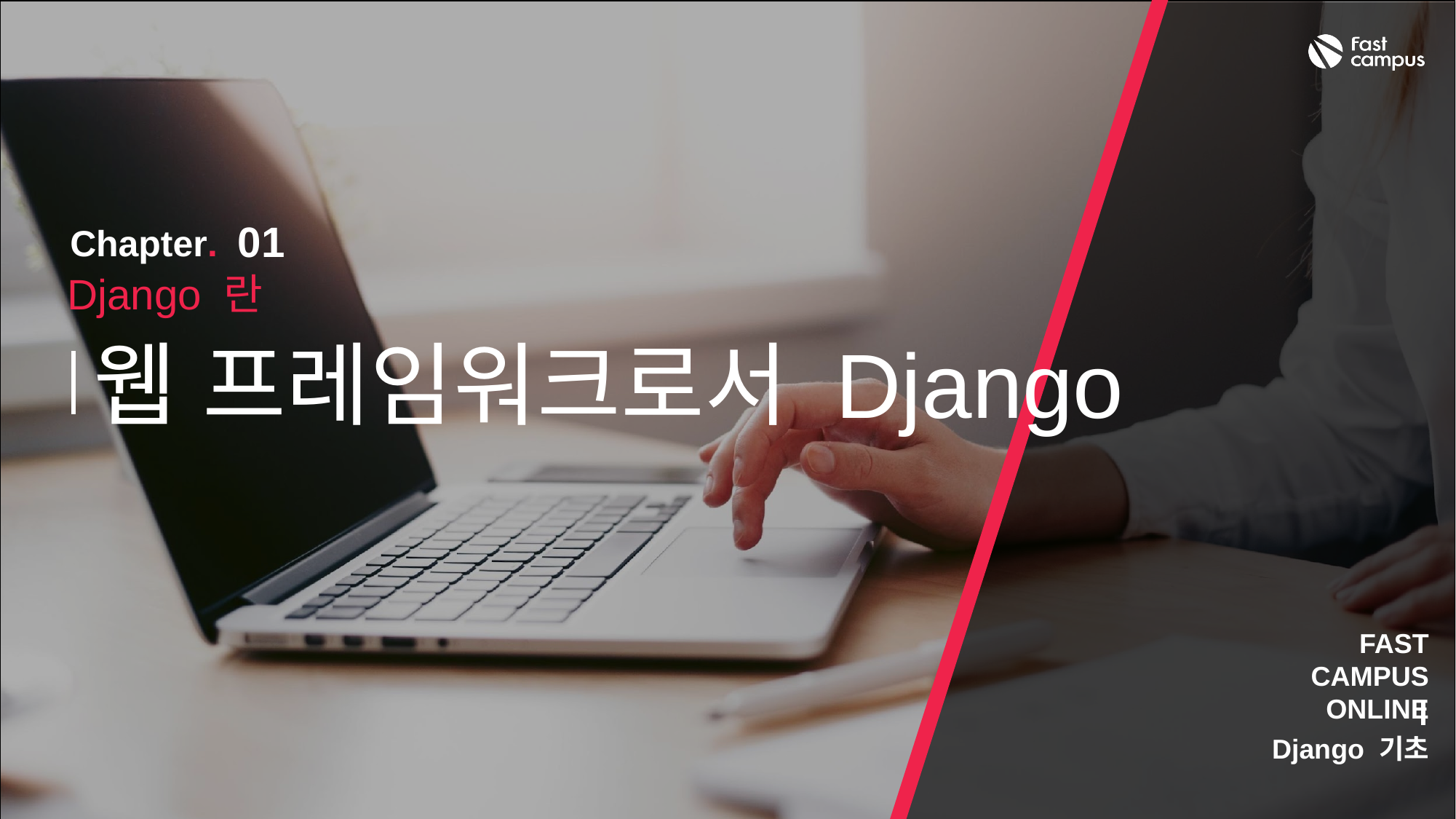

01
# Django 란
웹 프레임워크로서 Django